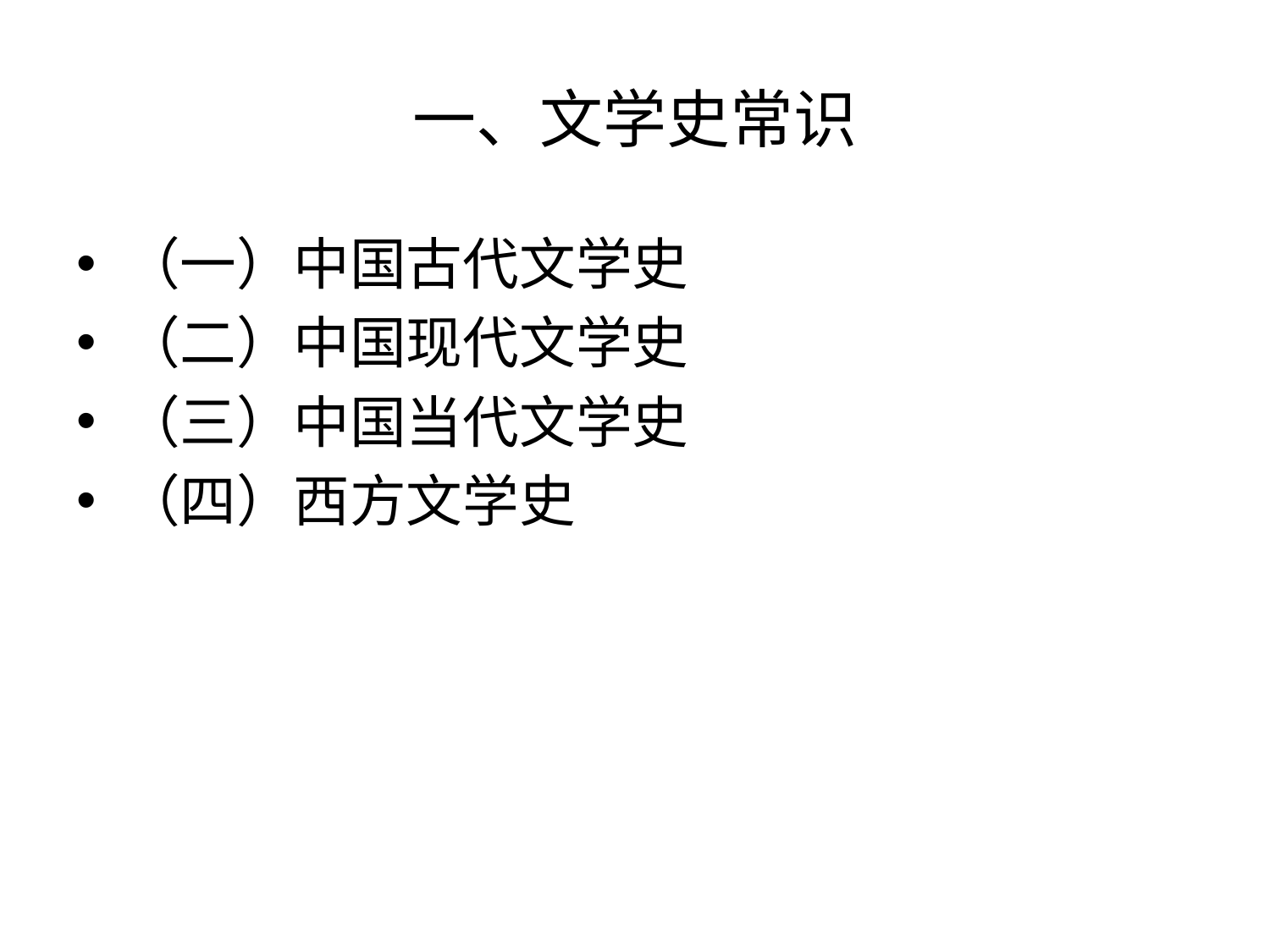

# 一、文学史常识
（一）中国古代文学史
（二）中国现代文学史
（三）中国当代文学史
（四）西方文学史